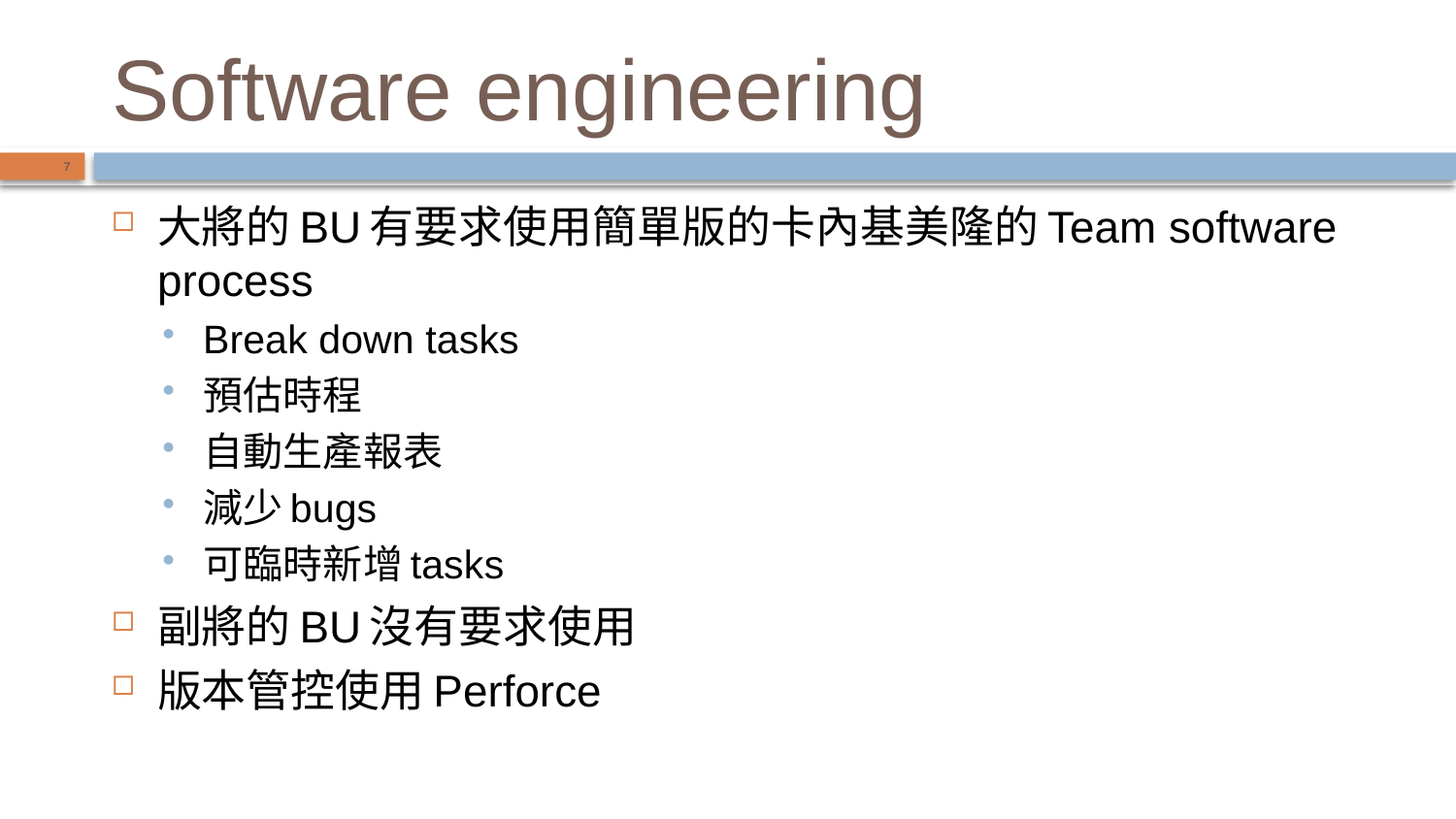

# Software engineering
7
大將的BU有要求使用簡單版的卡內基美隆的Team software process
Break down tasks
預估時程
自動生產報表
減少bugs
可臨時新增tasks
副將的BU沒有要求使用
版本管控使用Perforce